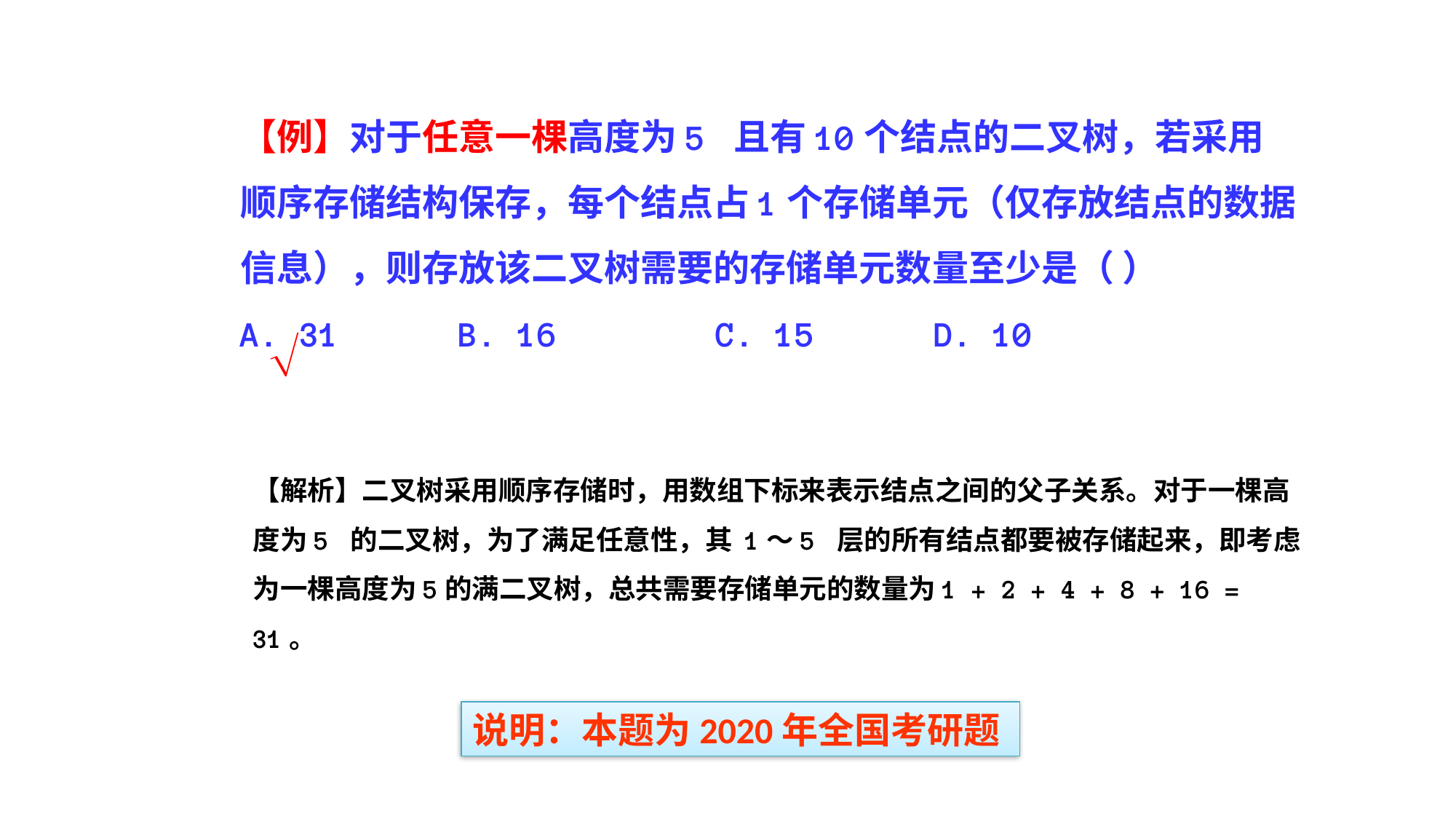

【例】对于任意一棵高度为5 且有10个结点的二叉树，若采用顺序存储结构保存，每个结点占1个存储单元（仅存放结点的数据信息），则存放该二叉树需要的存储单元数量至少是（ ）
A. 31      B. 16        C. 15      D. 10
√
【解析】二叉树采用顺序存储时，用数组下标来表示结点之间的父子关系。对于一棵高度为5 的二叉树，为了满足任意性，其 1〜5 层的所有结点都要被存储起来，即考虑为一棵高度为5的满二叉树，总共需要存储单元的数量为1 + 2 + 4 + 8 + 16 = 31。
说明：本题为2020年全国考研题